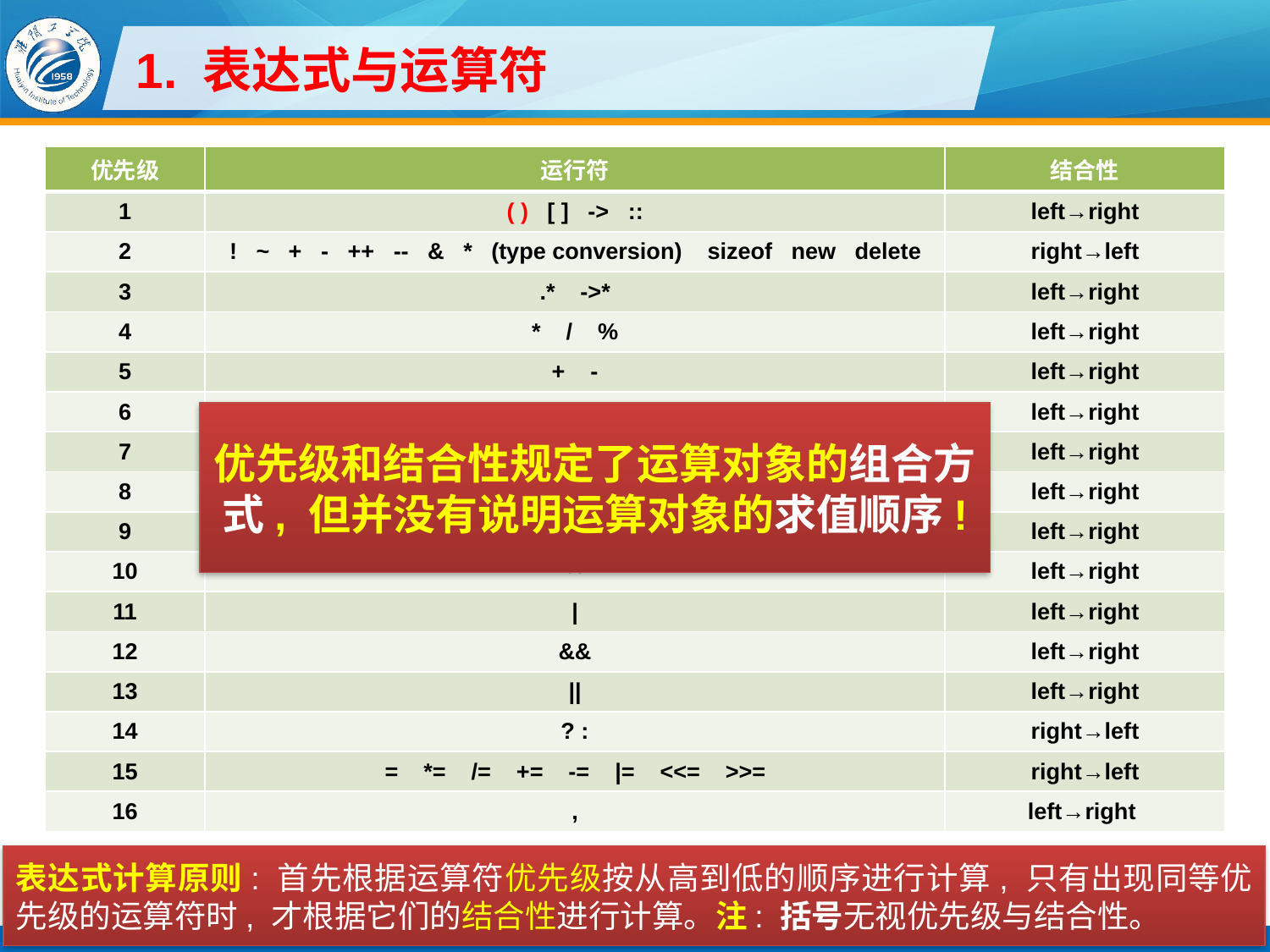

# 1. 表达式与运算符
| 优先级 | 运行符 | 结合性 |
| --- | --- | --- |
| 1 | ( ) [ ] -> :: | left→right |
| 2 | ! ~ + - ++ -- & \* (type conversion) sizeof new delete | right→left |
| 3 | .\* ->\* | left→right |
| 4 | \* / % | left→right |
| 5 | + - | left→right |
| 6 | << >> | left→right |
| 7 | < <= >= > | left→right |
| 8 | == != | left→right |
| 9 | & | left→right |
| 10 | ^ | left→right |
| 11 | | | left→right |
| 12 | && | left→right |
| 13 | || | left→right |
| 14 | ? : | right→left |
| 15 | = \*= /= += -= |= <<= >>= | right→left |
| 16 | , | left→right |
优先级和结合性规定了运算对象的组合方式, 但并没有说明运算对象的求值顺序!
表达式计算原则: 首先根据运算符优先级按从高到低的顺序进行计算, 只有出现同等优先级的运算符时, 才根据它们的结合性进行计算。注: 括号无视优先级与结合性。